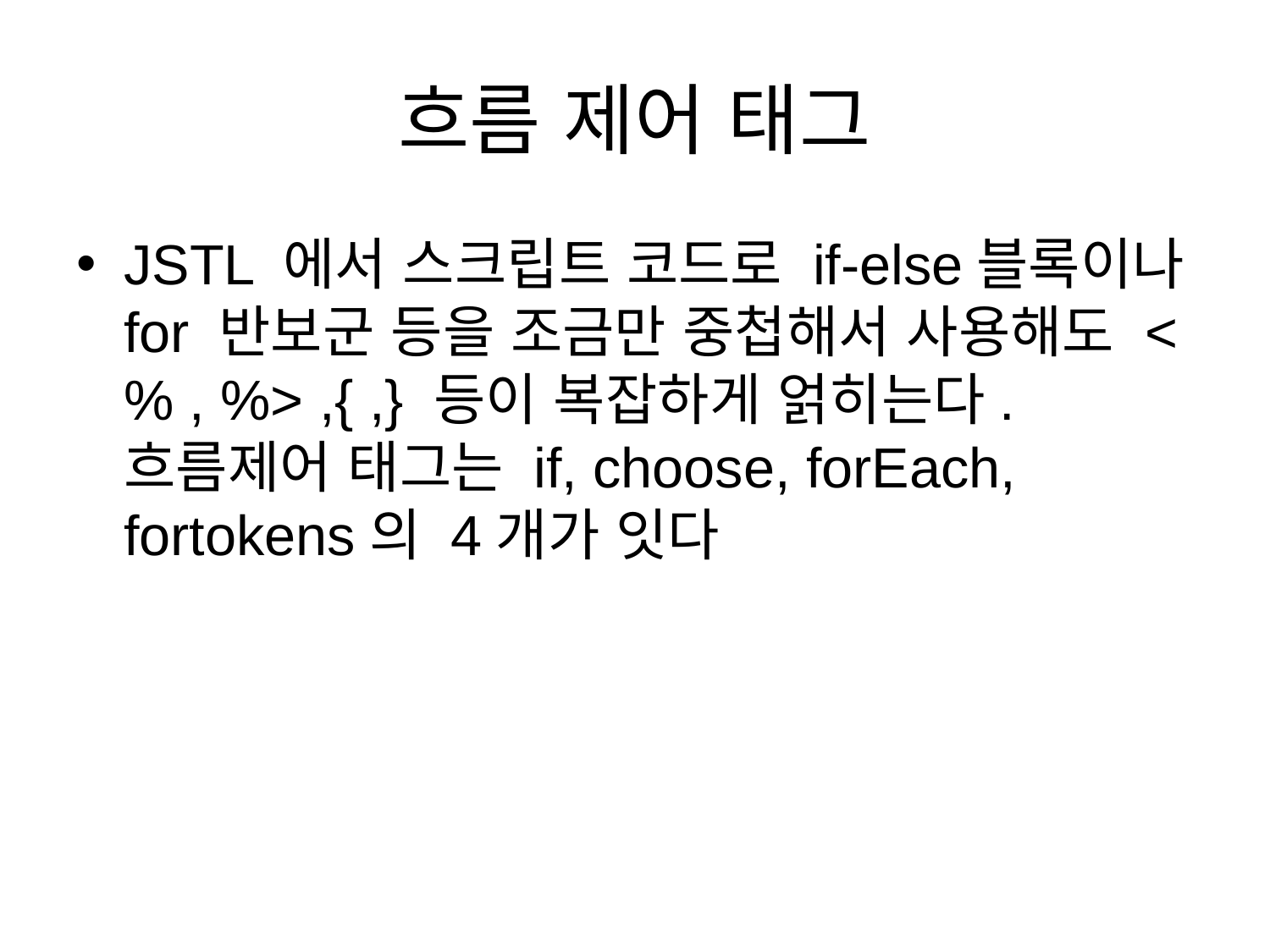

# 흐름 제어 태그
JSTL 에서 스크립트 코드로 if-else블록이나 for 반보군 등을 조금만 중첩해서 사용해도 <% , %> ,{ ,} 등이 복잡하게 얽히는다. 흐름제어 태그는 if, choose, forEach, fortokens의 4개가 잇다